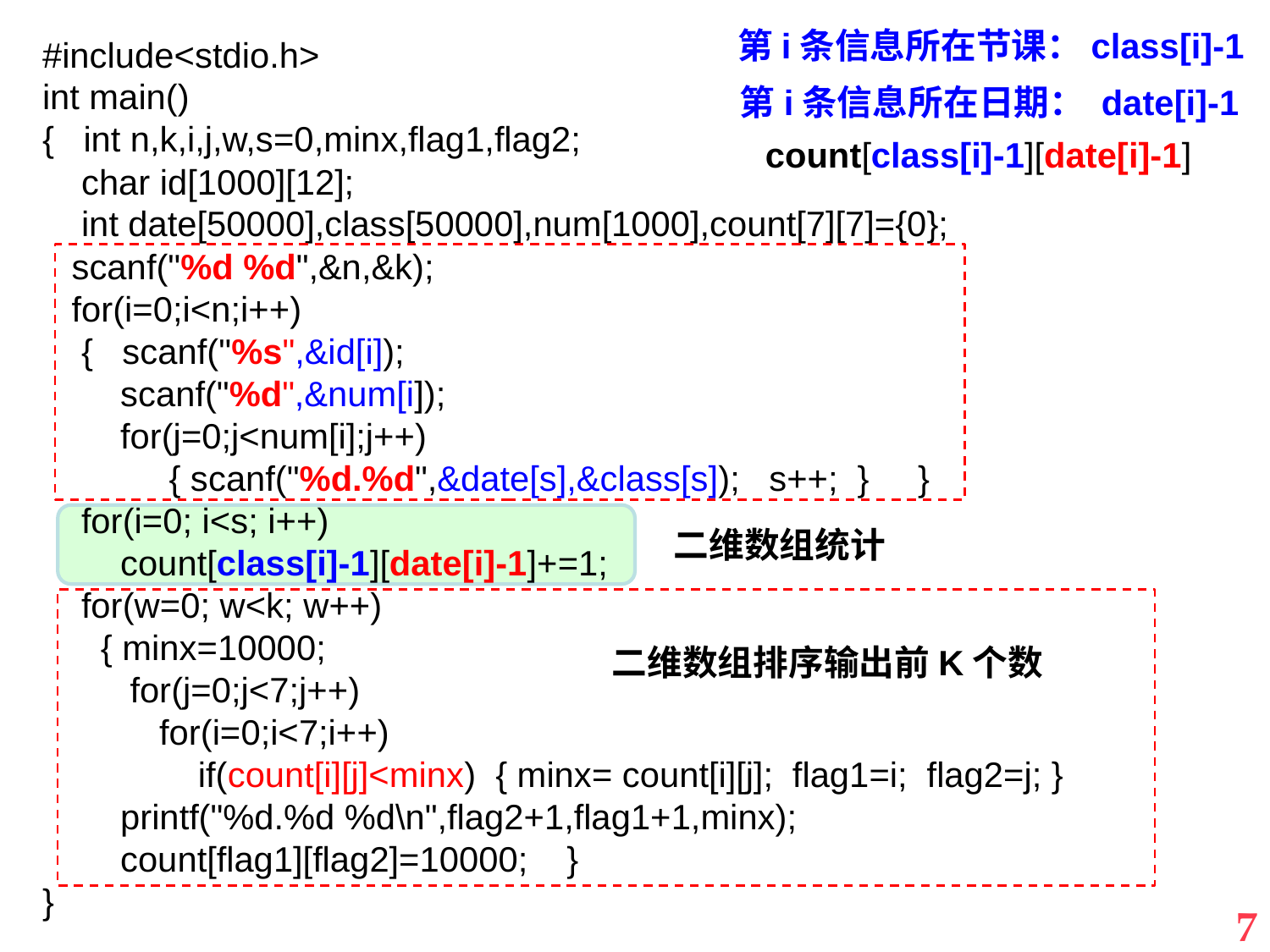

第i条信息所在节课：class[i]-1
#include<stdio.h>
int main()
{   int n,k,i,j,w,s=0,minx,flag1,flag2;
    char id[1000][12];
    int date[50000],class[50000],num[1000],count[7][7]={0};
   scanf("%d %d",&n,&k);
   for(i=0;i<n;i++)
    {   scanf("%s",&id[i]);
        scanf("%d",&num[i]);
        for(j=0;j<num[i];j++)
             { scanf("%d.%d",&date[s],&class[s]);   s++;  }     }
    for(i=0; i<s; i++)
        count[class[i]-1][date[i]-1]+=1;
    for(w=0; w<k; w++)
      { minx=10000;
         for(j=0;j<7;j++)
            for(i=0;i<7;i++)
                if(count[i][j]<minx)  { minx= count[i][j];  flag1=i;  flag2=j; }
        printf("%d.%d %d\n",flag2+1,flag1+1,minx);
        count[flag1][flag2]=10000;    }
}
第i条信息所在日期： date[i]-1
count[class[i]-1][date[i]-1]

二维数组统计

二维数组排序输出前K个数